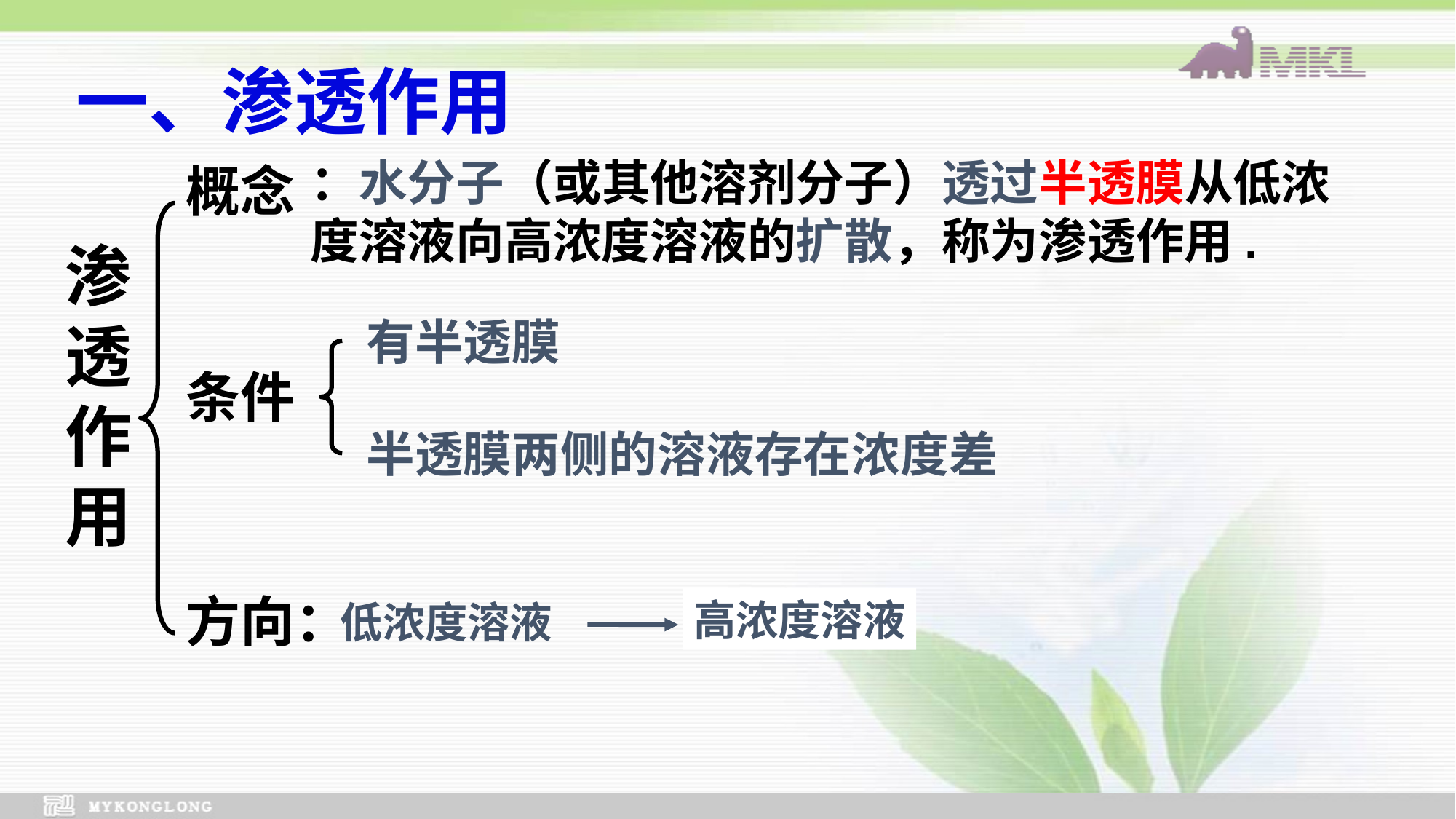

..
一、渗透作用
：水分子（或其他溶剂分子）透过半透膜从低浓度溶液向高浓度溶液的扩散，称为渗透作用.
概念

渗透作用
有半透膜

条件
半透膜两侧的溶液存在浓度差
方向：
高浓度溶液
低浓度溶液